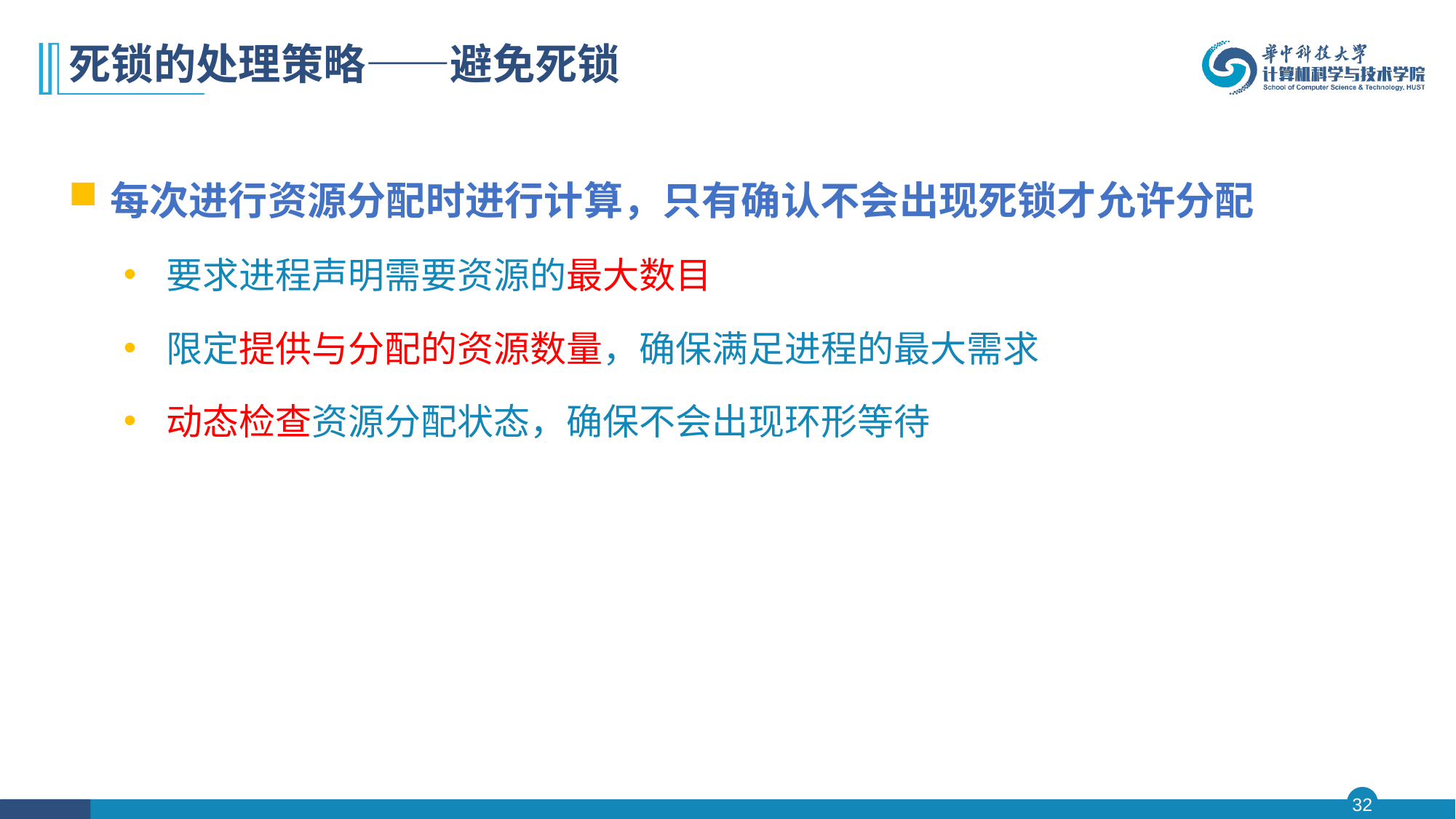

# 死锁的处理策略——避免死锁
每次进行资源分配时进行计算，只有确认不会出现死锁才允许分配
要求进程声明需要资源的最大数目
限定提供与分配的资源数量，确保满足进程的最大需求
动态检查资源分配状态，确保不会出现环形等待